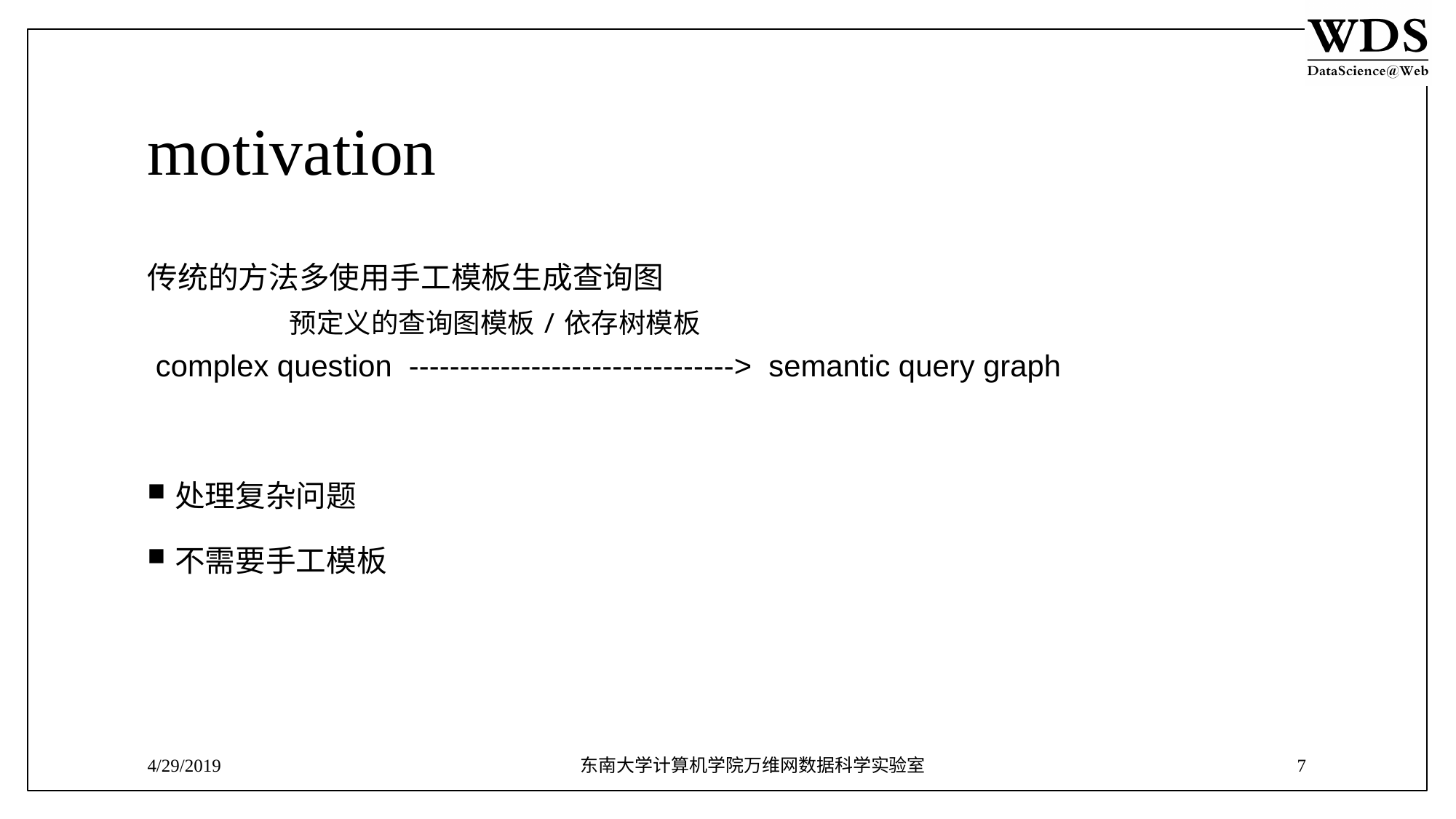

# motivation
传统的方法多使用手工模板生成查询图
                    预定义的查询图模板/依存树模板
 complex question  -------------------------------->  semantic query graph

处理复杂问题
不需要手工模板
4/29/2019
东南大学计算机学院万维网数据科学实验室
7